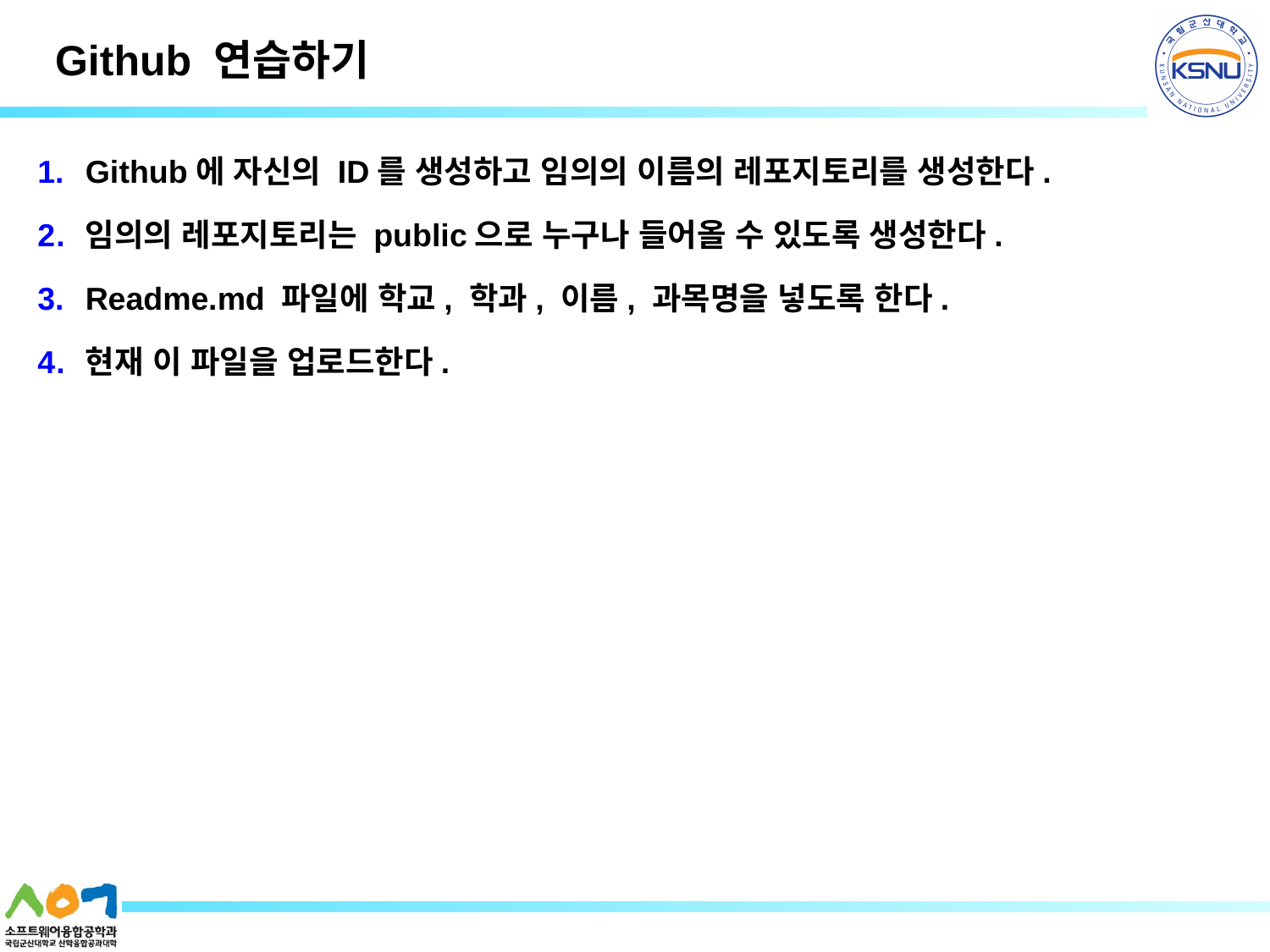

# Github 연습하기
Github에 자신의 ID를 생성하고 임의의 이름의 레포지토리를 생성한다.
임의의 레포지토리는 public으로 누구나 들어올 수 있도록 생성한다.
Readme.md 파일에 학교, 학과, 이름, 과목명을 넣도록 한다.
현재 이 파일을 업로드한다.